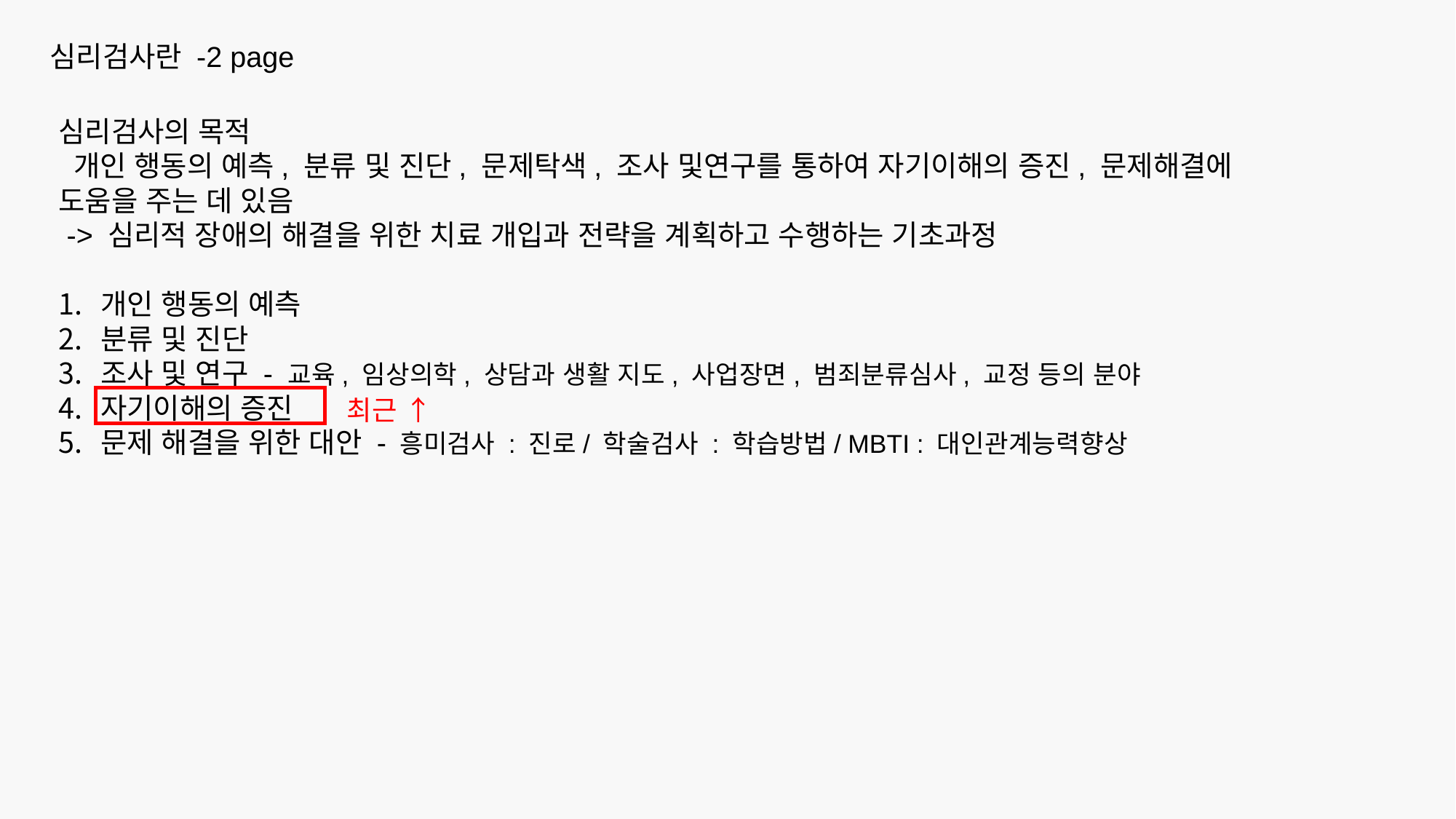

심리검사란 -2 page
심리검사의 목적
 개인 행동의 예측, 분류 및 진단, 문제탁색, 조사 및연구를 통하여 자기이해의 증진, 문제해결에 도움을 주는 데 있음
 -> 심리적 장애의 해결을 위한 치료 개입과 전략을 계획하고 수행하는 기초과정

개인 행동의 예측
분류 및 진단
조사 및 연구 - 교육, 임상의학, 상담과 생활 지도, 사업장면, 범죄분류심사, 교정 등의 분야
자기이해의 증진
문제 해결을 위한 대안 - 흥미검사 : 진로/ 학술검사 : 학습방법/ MBTI : 대인관계능력향상
최근 ↑